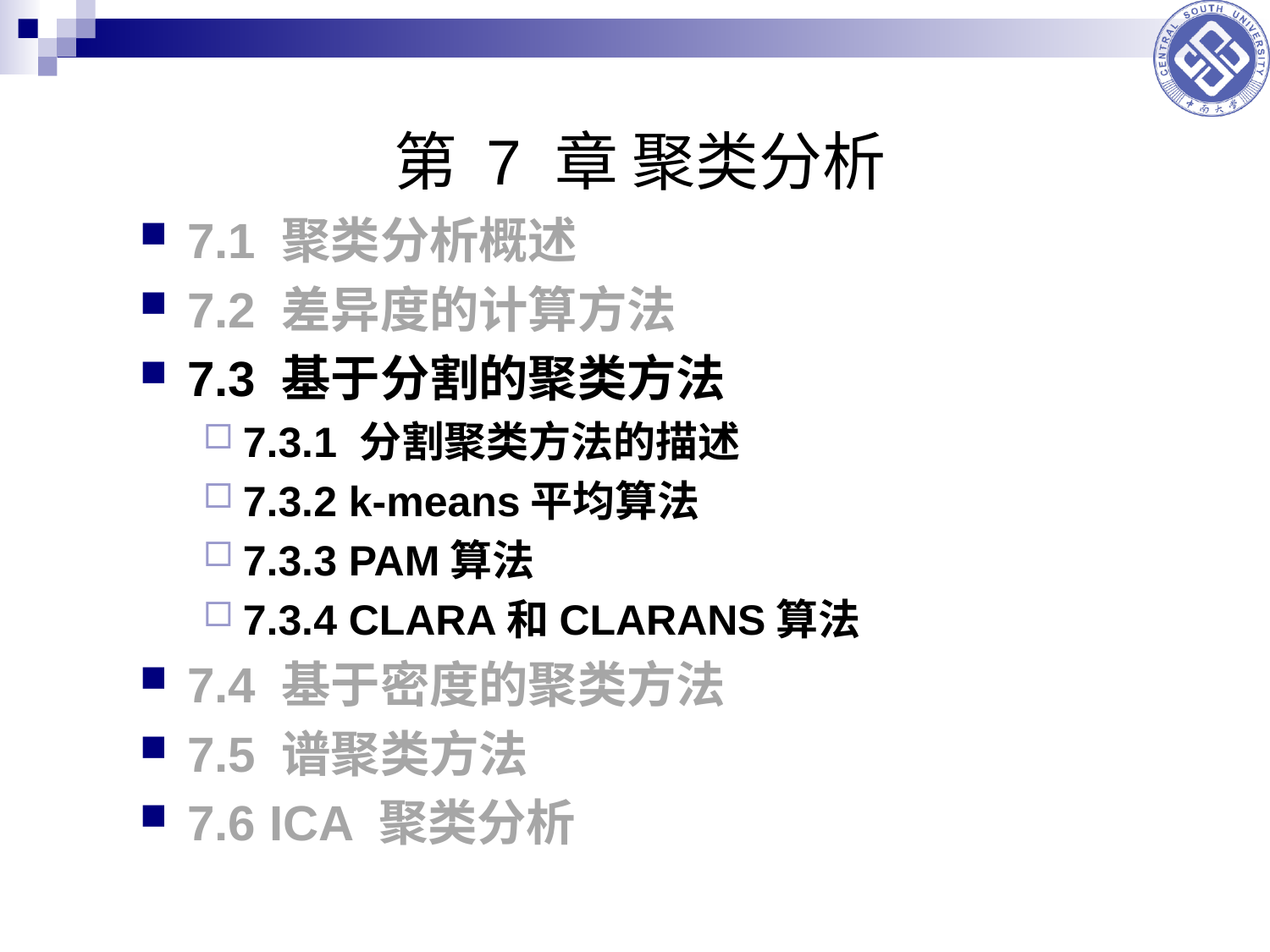

第 7 章 聚类分析
7.1 聚类分析概述
7.2 差异度的计算方法
7.3 基于分割的聚类方法
7.3.1 分割聚类方法的描述
7.3.2 k-means平均算法
7.3.3 PAM算法
7.3.4 CLARA和CLARANS算法
7.4 基于密度的聚类方法
7.5 谱聚类方法
7.6 ICA 聚类分析